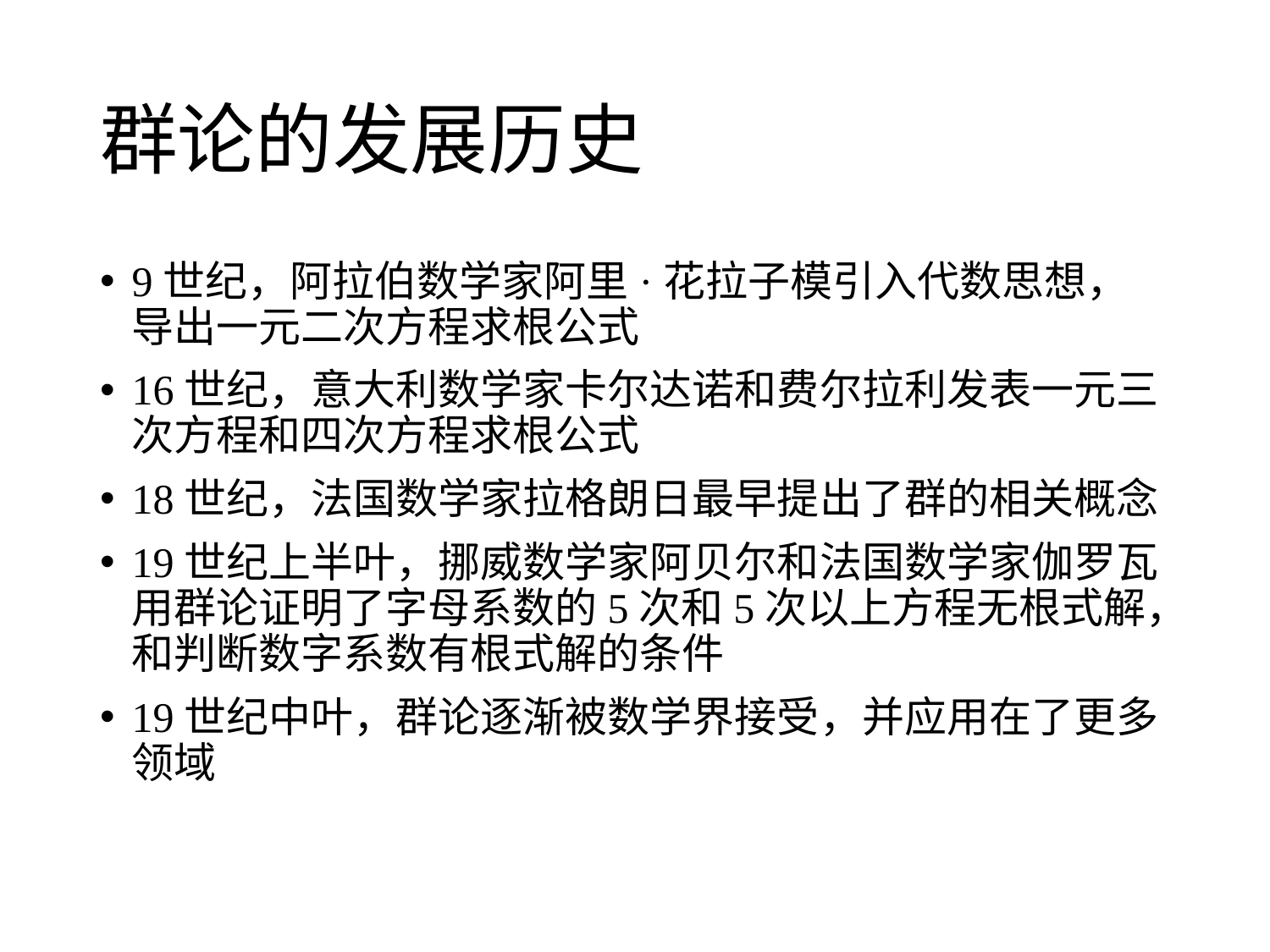

# 群论的发展历史
9世纪，阿拉伯数学家阿里·花拉子模引入代数思想，导出一元二次方程求根公式
16世纪，意大利数学家卡尔达诺和费尔拉利发表一元三次方程和四次方程求根公式
18世纪，法国数学家拉格朗日最早提出了群的相关概念
19世纪上半叶，挪威数学家阿贝尔和法国数学家伽罗瓦用群论证明了字母系数的5次和5次以上方程无根式解，和判断数字系数有根式解的条件
19世纪中叶，群论逐渐被数学界接受，并应用在了更多领域